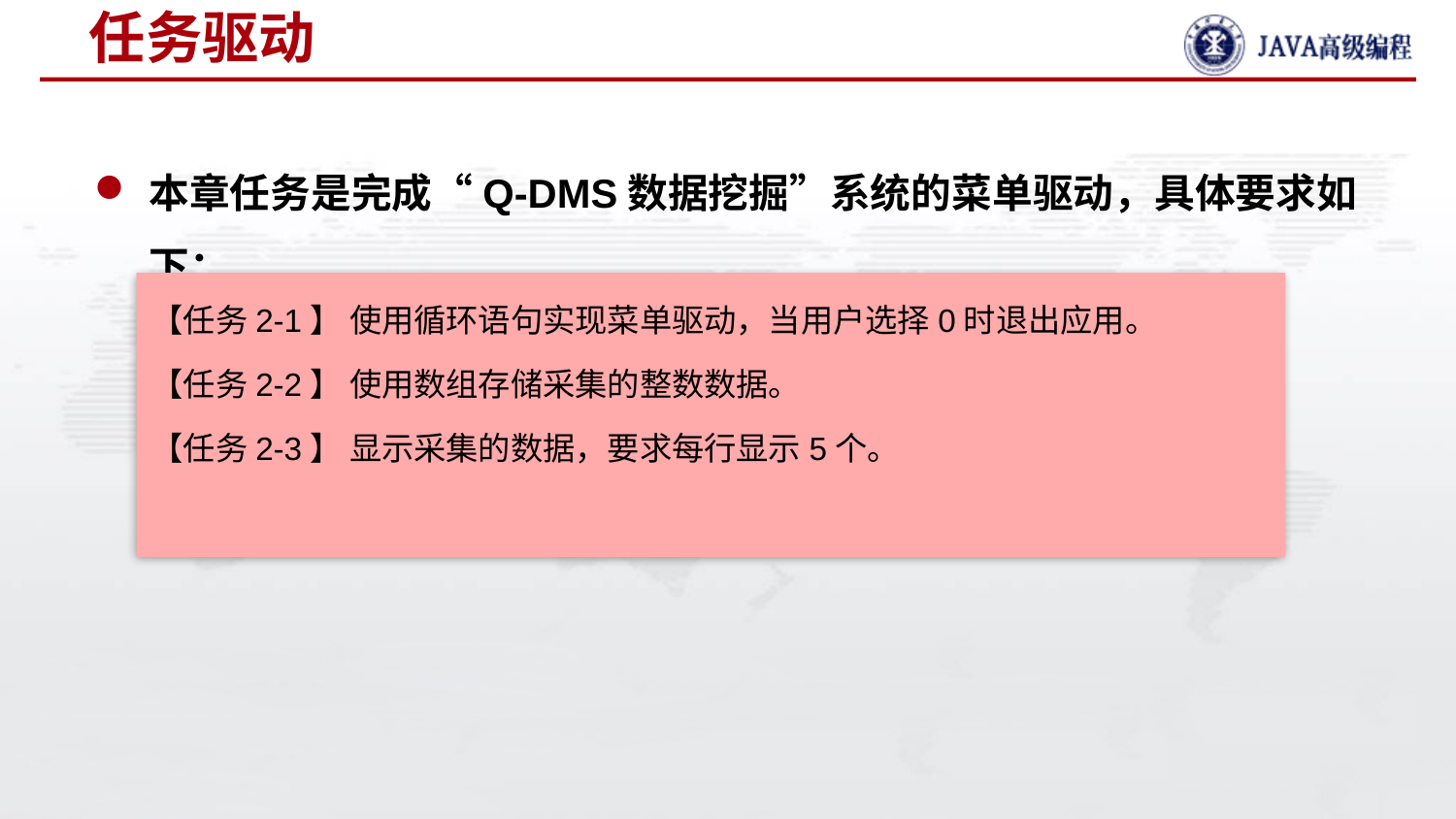

# 任务驱动
本章任务是完成“Q-DMS数据挖掘”系统的菜单驱动，具体要求如下：

【任务2-1】 使用循环语句实现菜单驱动，当用户选择0时退出应用。
【任务2-2】 使用数组存储采集的整数数据。
【任务2-3】 显示采集的数据，要求每行显示5个。